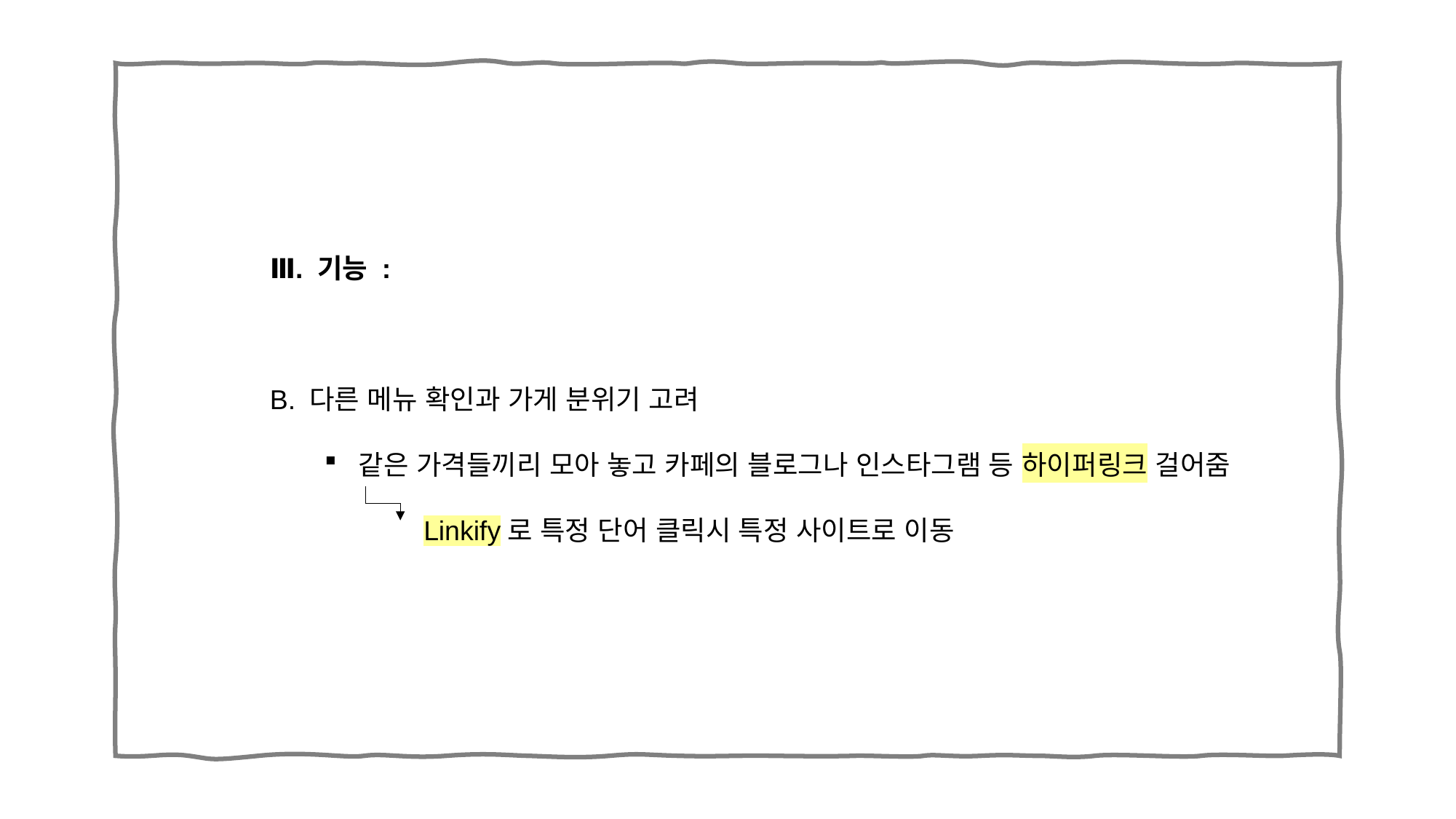

Ⅲ. 기능 :

B. 다른 메뉴 확인과 가게 분위기 고려
같은 가격들끼리 모아 놓고 카페의 블로그나 인스타그램 등 하이퍼링크 걸어줌
             Linkify로 특정 단어 클릭시 특정 사이트로 이동